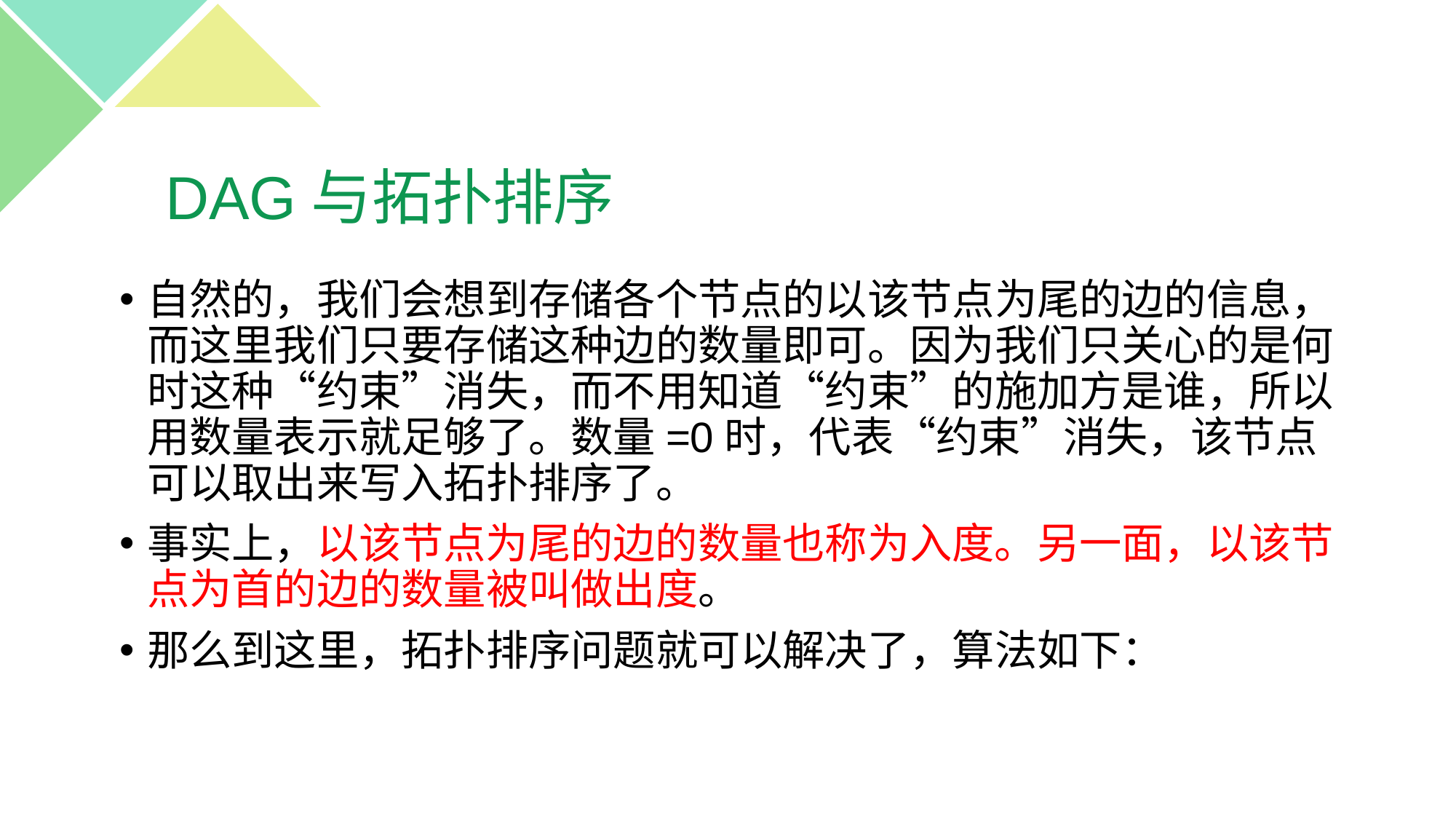

# DAG与拓扑排序

自然的，我们会想到存储各个节点的以该节点为尾的边的信息，而这里我们只要存储这种边的数量即可。因为我们只关心的是何时这种“约束”消失，而不用知道“约束”的施加方是谁，所以用数量表示就足够了。数量=0时，代表“约束”消失，该节点可以取出来写入拓扑排序了。
事实上，以该节点为尾的边的数量也称为入度。另一面，以该节点为首的边的数量被叫做出度。
那么到这里，拓扑排序问题就可以解决了，算法如下：